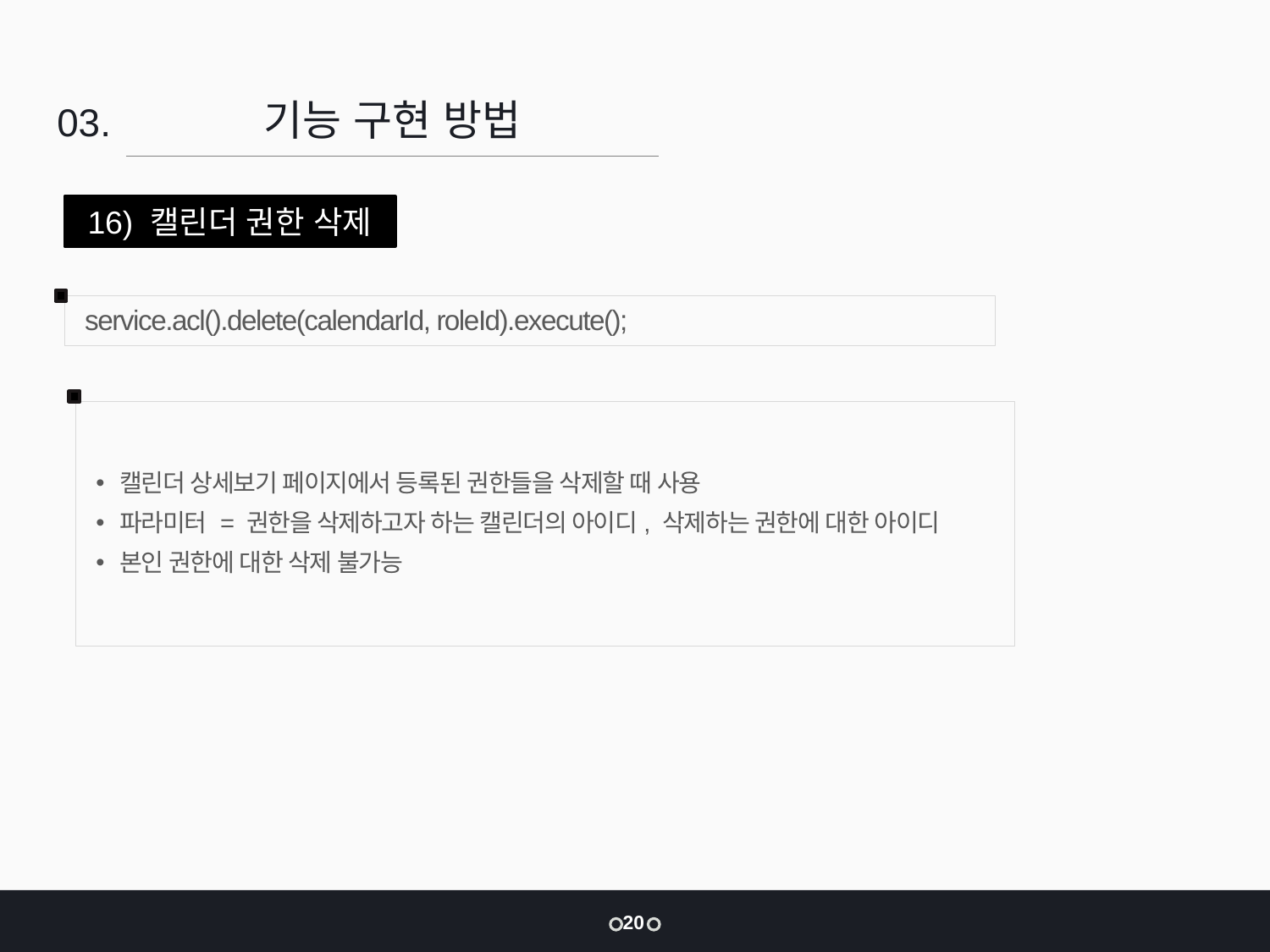

기능 구현 방법
03.
16) 캘린더 권한 삭제

service.acl().delete(calendarId, roleId).execute();

캘린더 상세보기 페이지에서 등록된 권한들을 삭제할 때 사용
파라미터 = 권한을 삭제하고자 하는 캘린더의 아이디, 삭제하는 권한에 대한 아이디
본인 권한에 대한 삭제 불가능
20